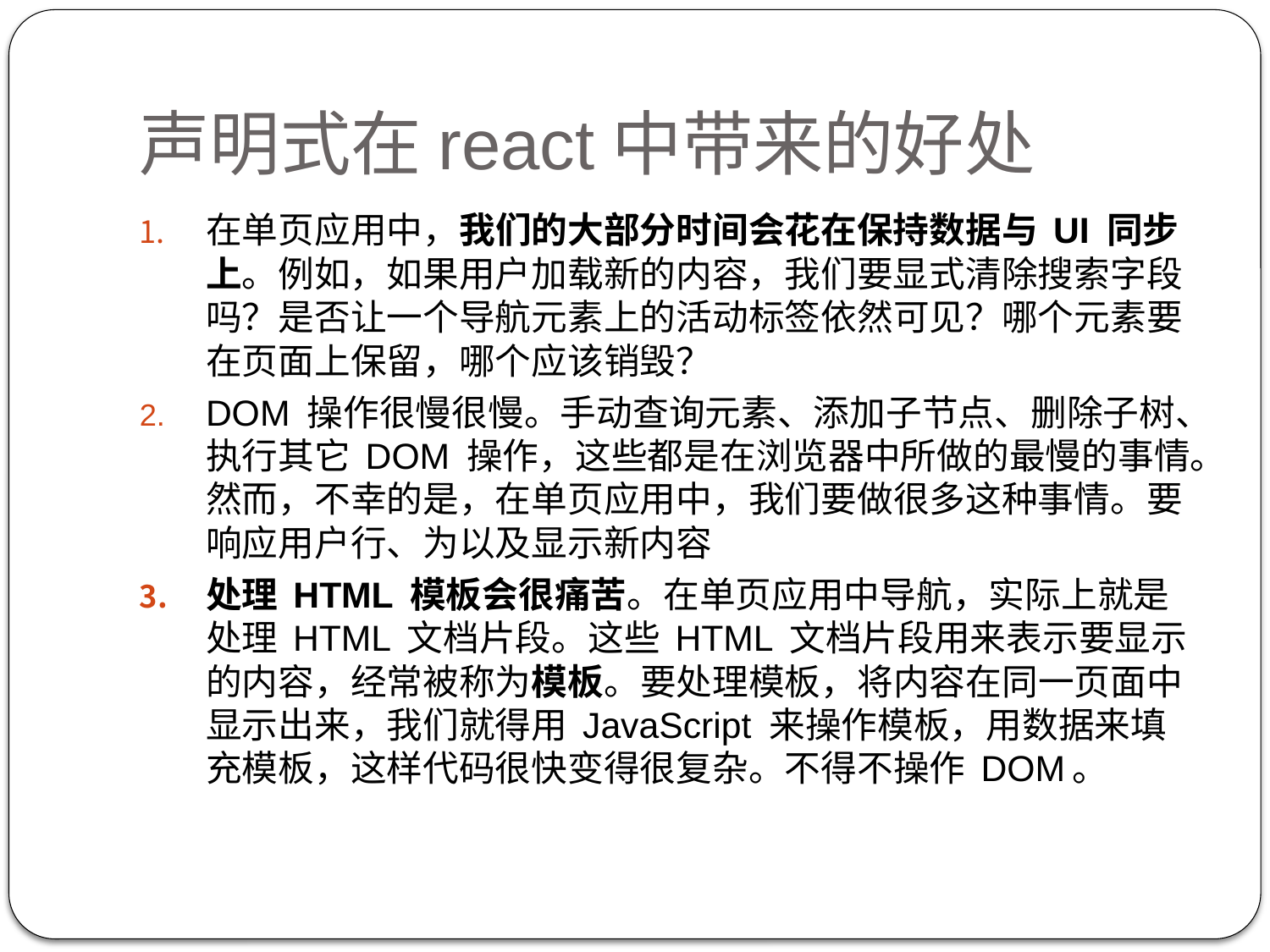

# 声明式在react中带来的好处
在单页应用中，我们的大部分时间会花在保持数据与 UI 同步上。例如，如果用户加载新的内容，我们要显式清除搜索字段吗？是否让一个导航元素上的活动标签依然可见？哪个元素要在页面上保留，哪个应该销毁？
DOM 操作很慢很慢。手动查询元素、添加子节点、删除子树、执行其它 DOM 操作，这些都是在浏览器中所做的最慢的事情。然而，不幸的是，在单页应用中，我们要做很多这种事情。要响应用户行、为以及显示新内容
处理 HTML 模板会很痛苦。在单页应用中导航，实际上就是处理 HTML 文档片段。这些 HTML 文档片段用来表示要显示的内容，经常被称为模板。要处理模板，将内容在同一页面中显示出来，我们就得用 JavaScript 来操作模板，用数据来填充模板，这样代码很快变得很复杂。不得不操作 DOM。